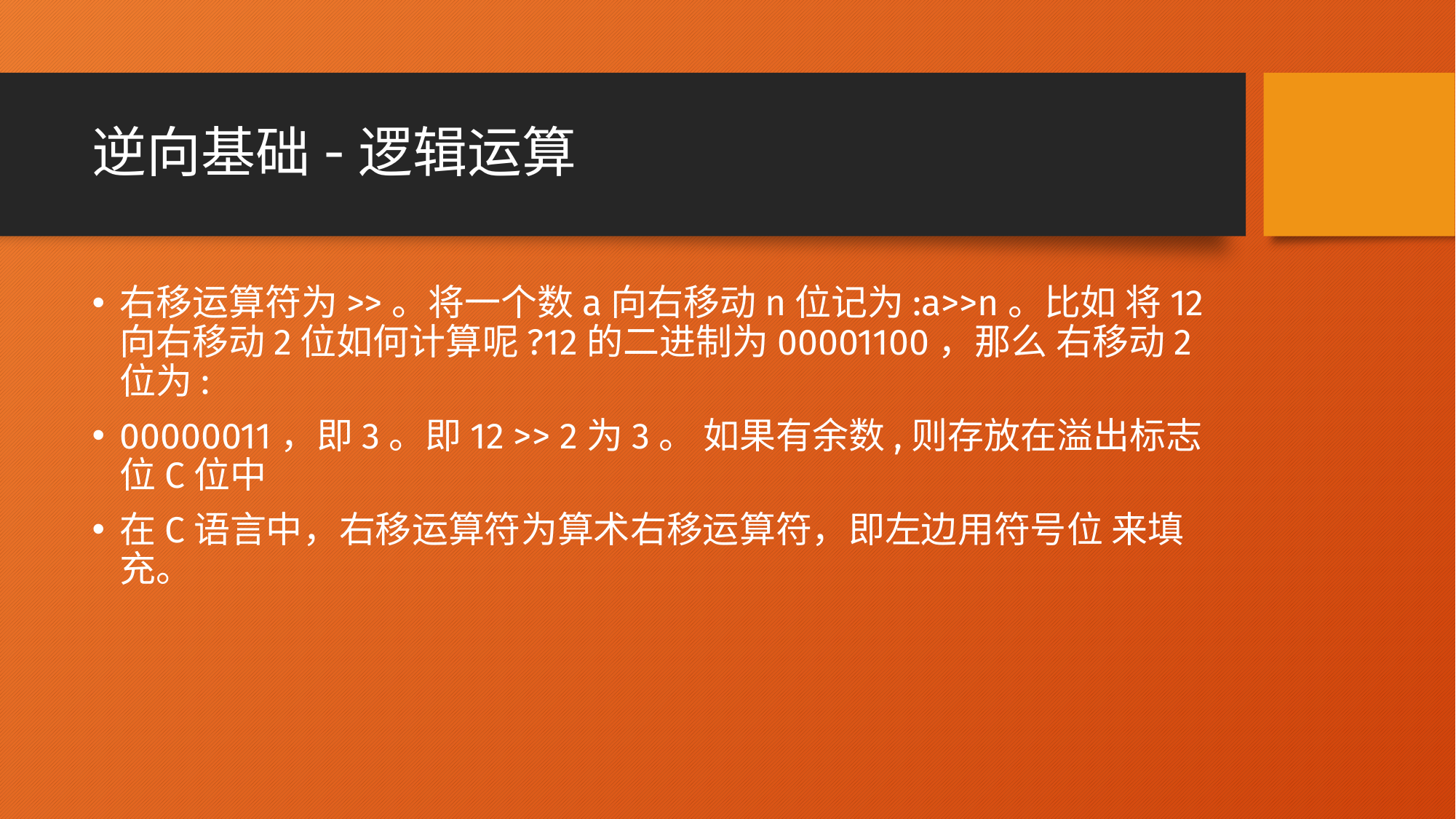

# 逆向基础-逻辑运算
右移运算符为>>。将一个数a向右移动n位记为:a>>n。比如 将12向右移动2位如何计算呢?12的二进制为00001100，那么 右移动2位为:
00000011，即3。即12 >> 2为3。 如果有余数,则存放在溢出标志位C位中
在C语言中，右移运算符为算术右移运算符，即左边用符号位 来填充。